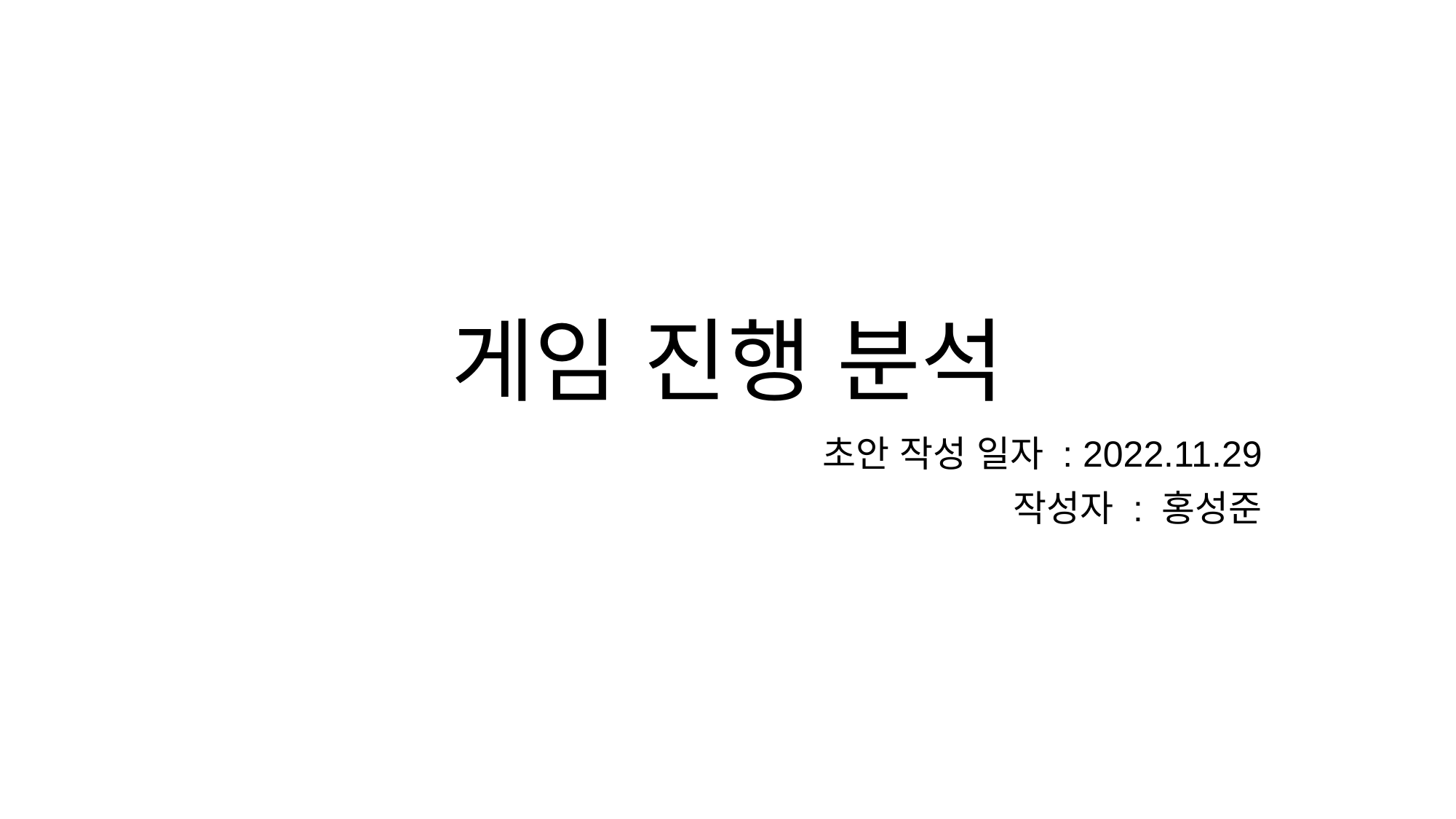

# 게임 진행 분석
초안 작성 일자 : 2022.11.29
작성자 : 홍성준